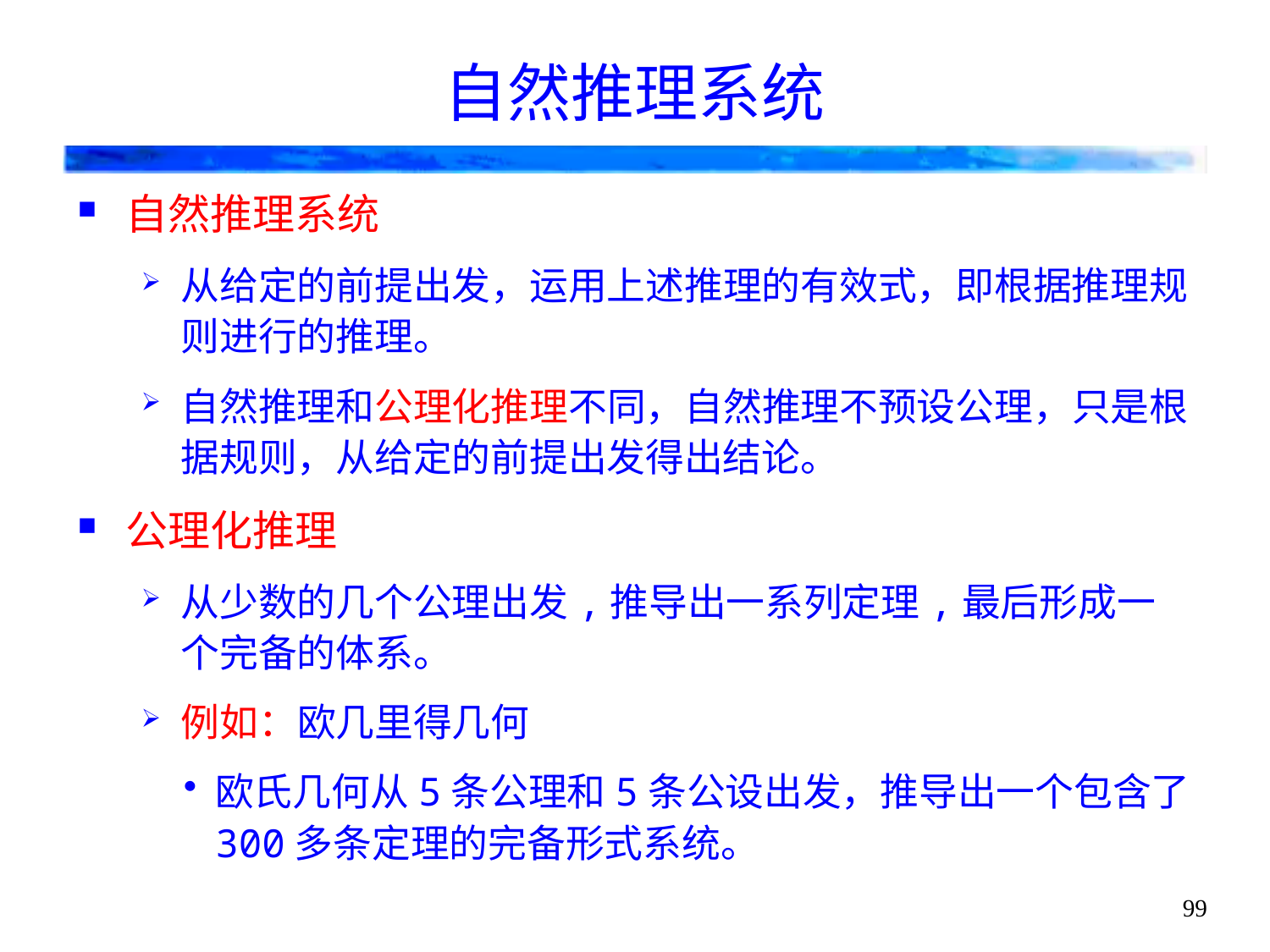

# 自然推理系统
自然推理系统
从给定的前提出发，运用上述推理的有效式，即根据推理规则进行的推理。
自然推理和公理化推理不同，自然推理不预设公理，只是根据规则，从给定的前提出发得出结论。
公理化推理
从少数的几个公理出发,推导出一系列定理,最后形成一个完备的体系。
例如：欧几里得几何
欧氏几何从5条公理和5条公设出发，推导出一个包含了300多条定理的完备形式系统。

99